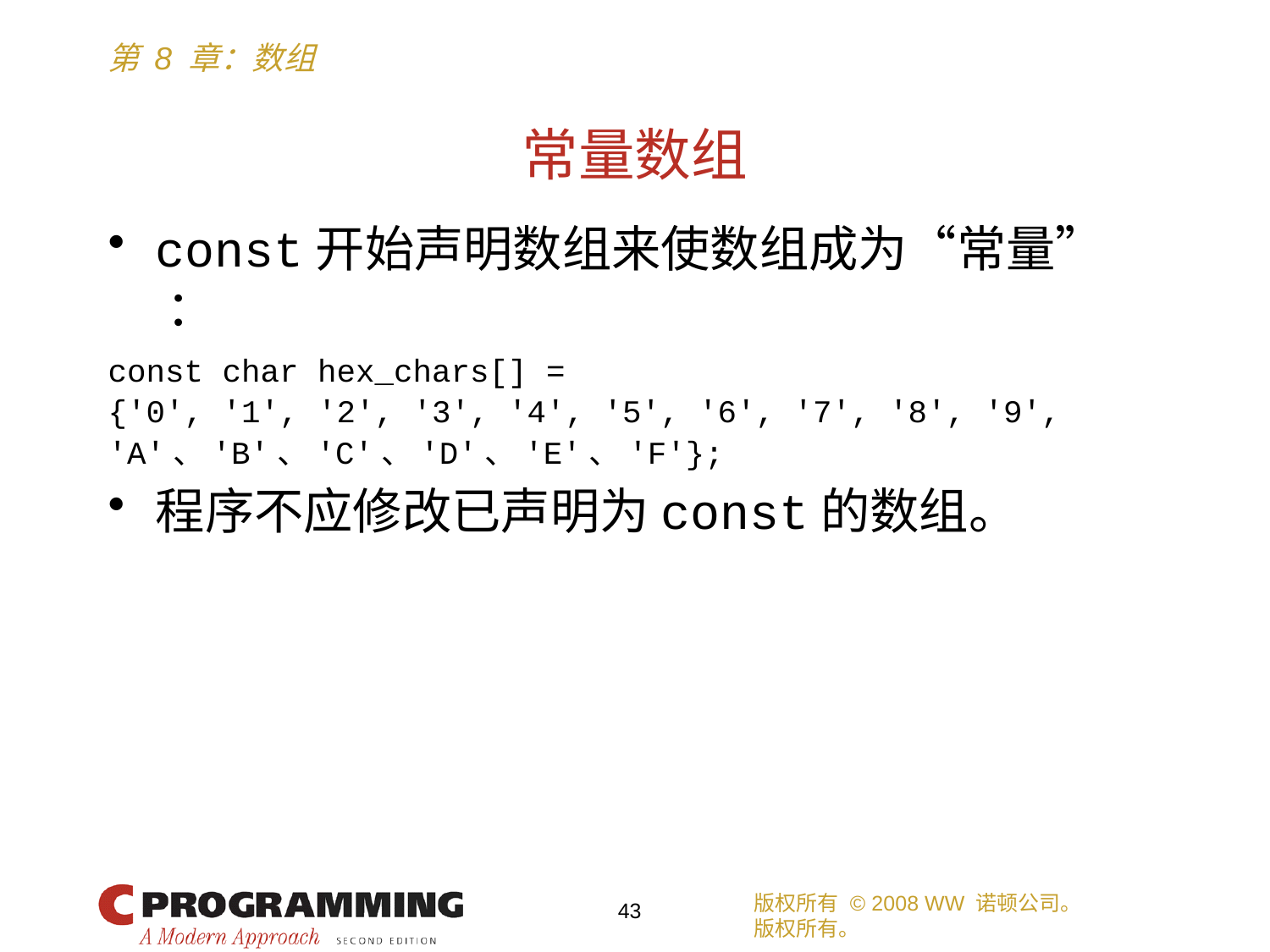

# 常量数组
const开始声明数组来使数组成为“常量” ：
const char hex_chars[] =
{'0', '1', '2', '3', '4', '5', '6', '7', '8', '9',
'A'、'B'、'C'、'D'、'E'、'F'};
程序不应修改已声明为const的数组。
版权所有 © 2008 WW 诺顿公司。
版权所有。
43